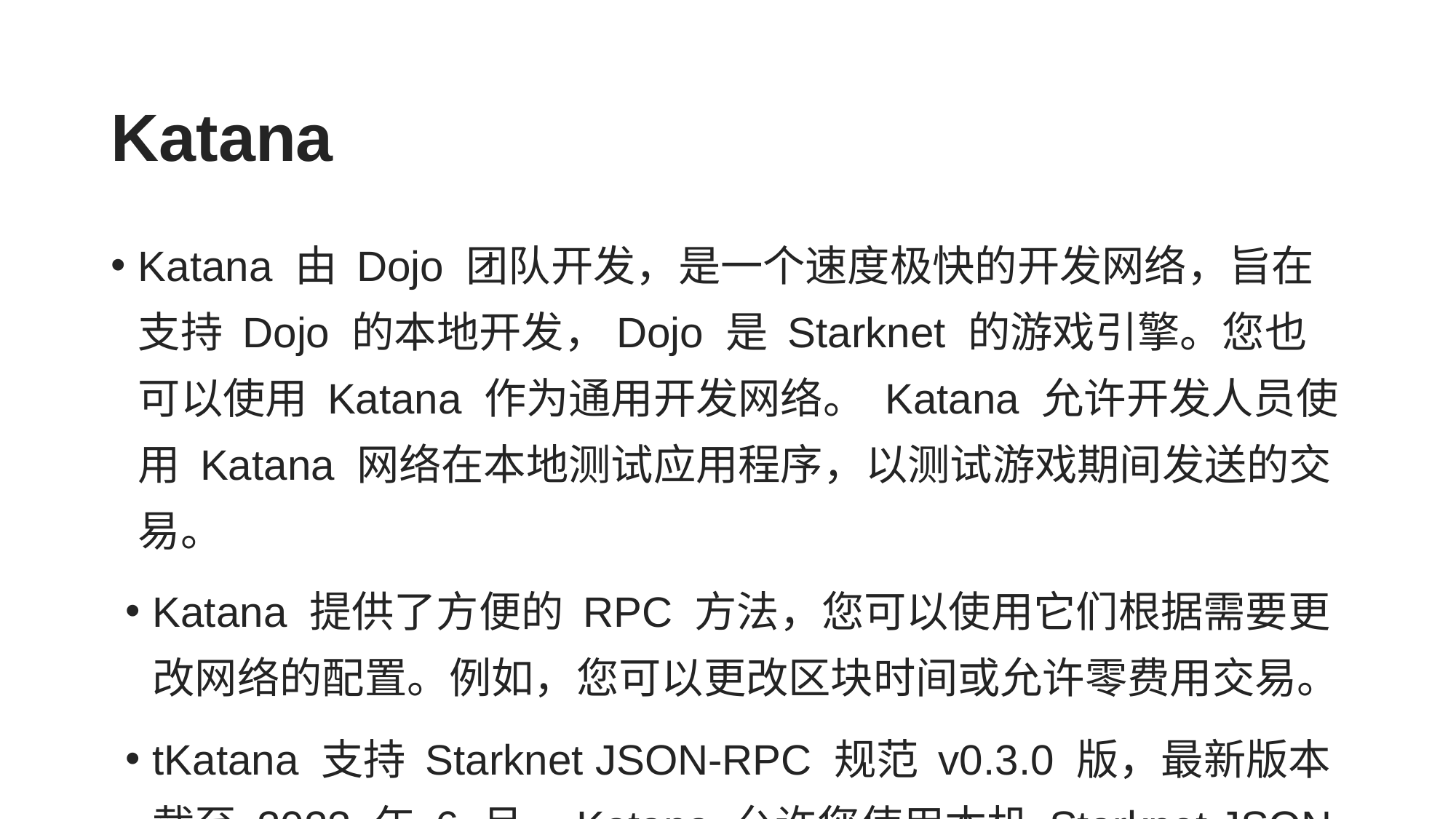

# Katana
Katana 由 Dojo 团队开发，是一个速度极快的开发网络，旨在支持 Dojo 的本地开发，Dojo 是 Starknet 的游戏引擎。您也可以使用 Katana 作为通用开发网络。 Katana 允许开发人员使用 Katana 网络在本地测试应用程序，以测试游戏期间发送的交易。
Katana 提供了方便的 RPC 方法，您可以使用它们根据需要更改网络的配置。例如，您可以更改区块时间或允许零费用交易。
tKatana 支持 Starknet JSON-RPC 规范 v0.3.0 版，最新版本截至 2023 年 6 月。Katana 允许您使用本机 Starknet JSON 调用，例如 starknet_getTransactionReceipt、starknet_getStorageAt